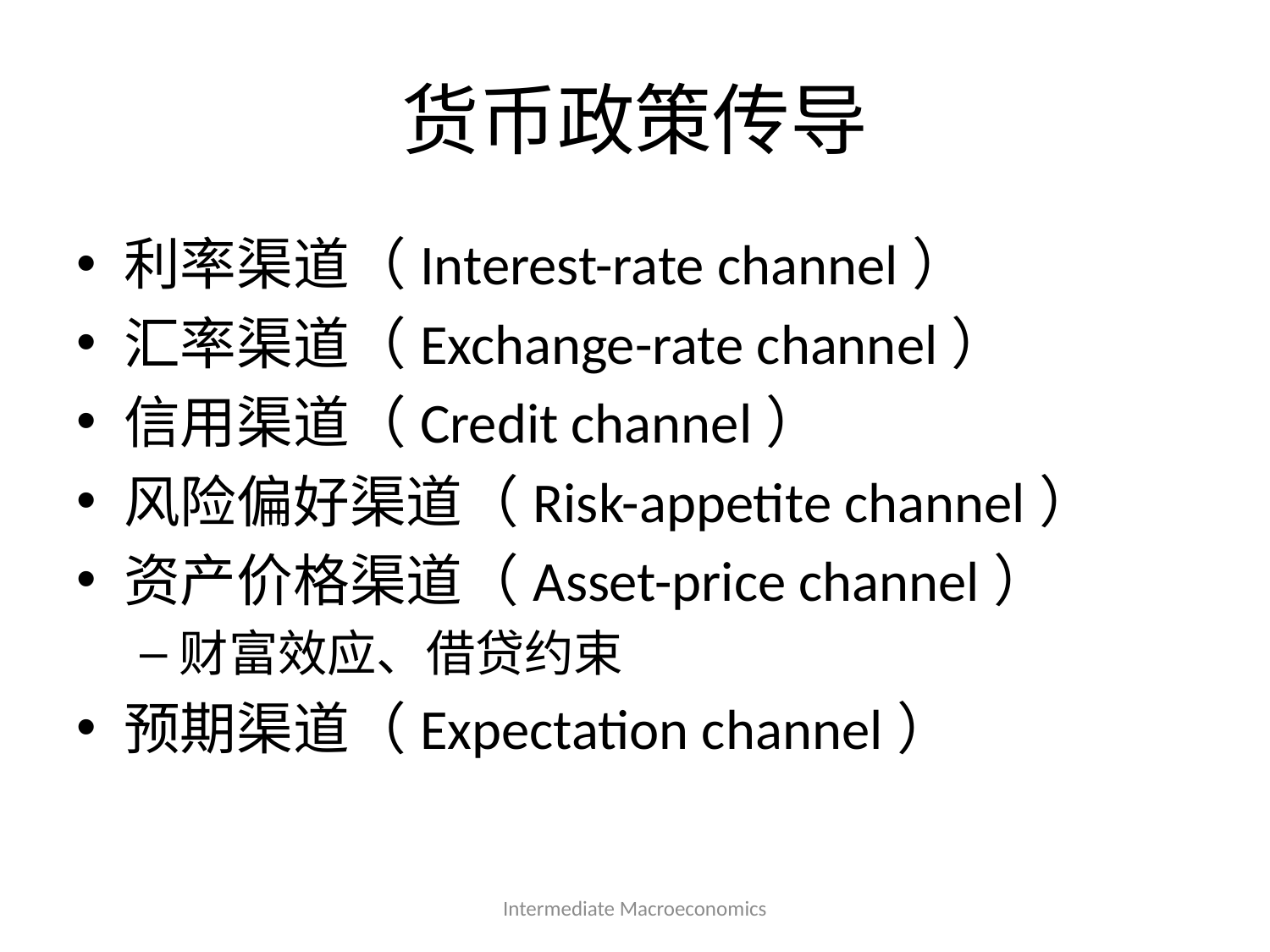

# 货币政策传导
利率渠道（Interest-rate channel）
汇率渠道（Exchange-rate channel）
信用渠道（Credit channel）
风险偏好渠道（Risk-appetite channel）
资产价格渠道（Asset-price channel）
财富效应、借贷约束
预期渠道（Expectation channel）
Intermediate Macroeconomics